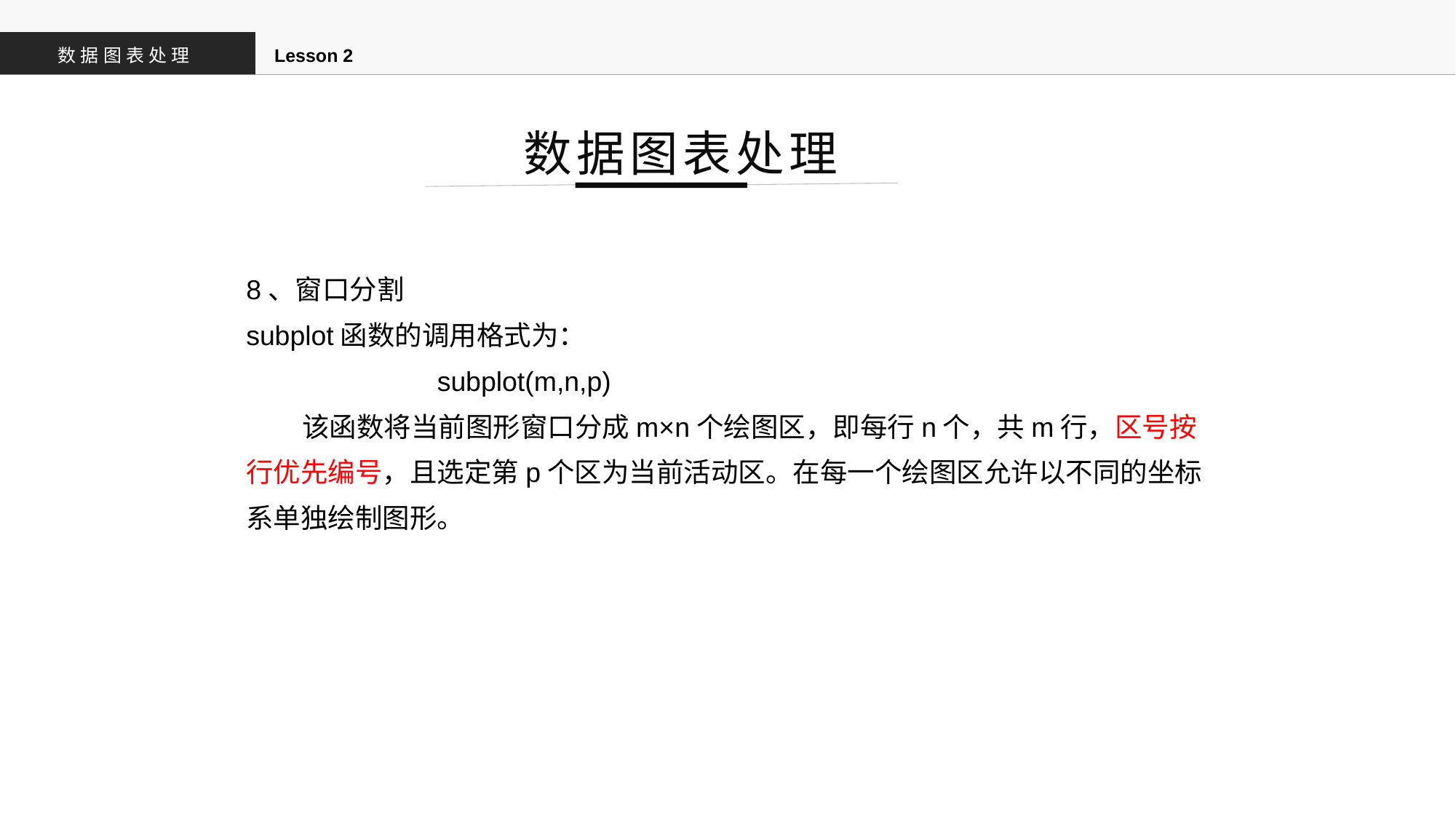

数据图表处理
Lesson 2
数据图表处理

8、窗口分割
subplot函数的调用格式为：
                         subplot(m,n,p)
        该函数将当前图形窗口分成m×n个绘图区，即每行n个，共m行，区号按行优先编号，且选定第p个区为当前活动区。在每一个绘图区允许以不同的坐标系单独绘制图形。